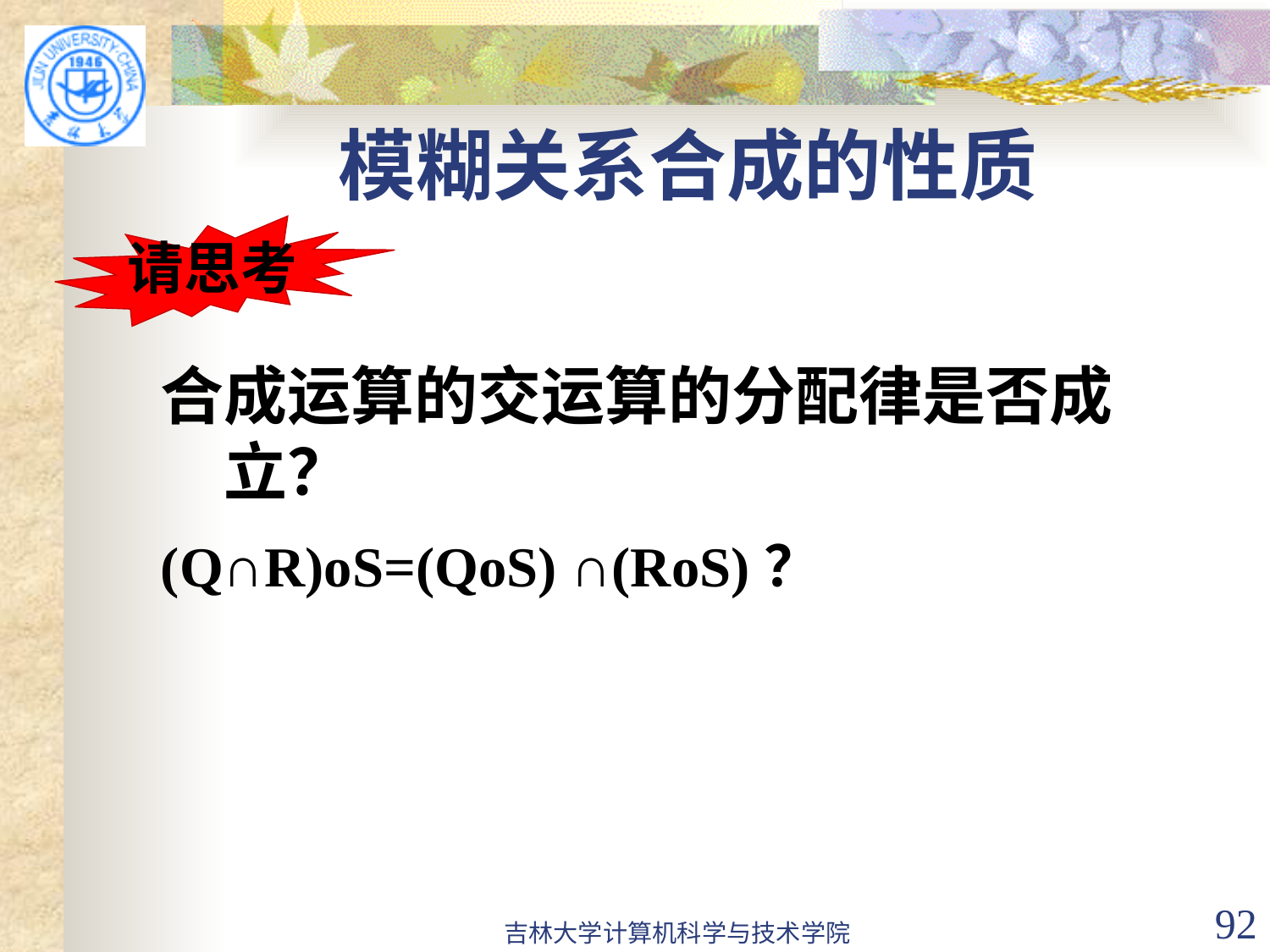

# 模糊关系合成的性质
请思考

合成运算的交运算的分配律是否成立？
(Q∩R)оS=(QоS) ∩(RоS)？
吉林大学计算机科学与技术学院
92